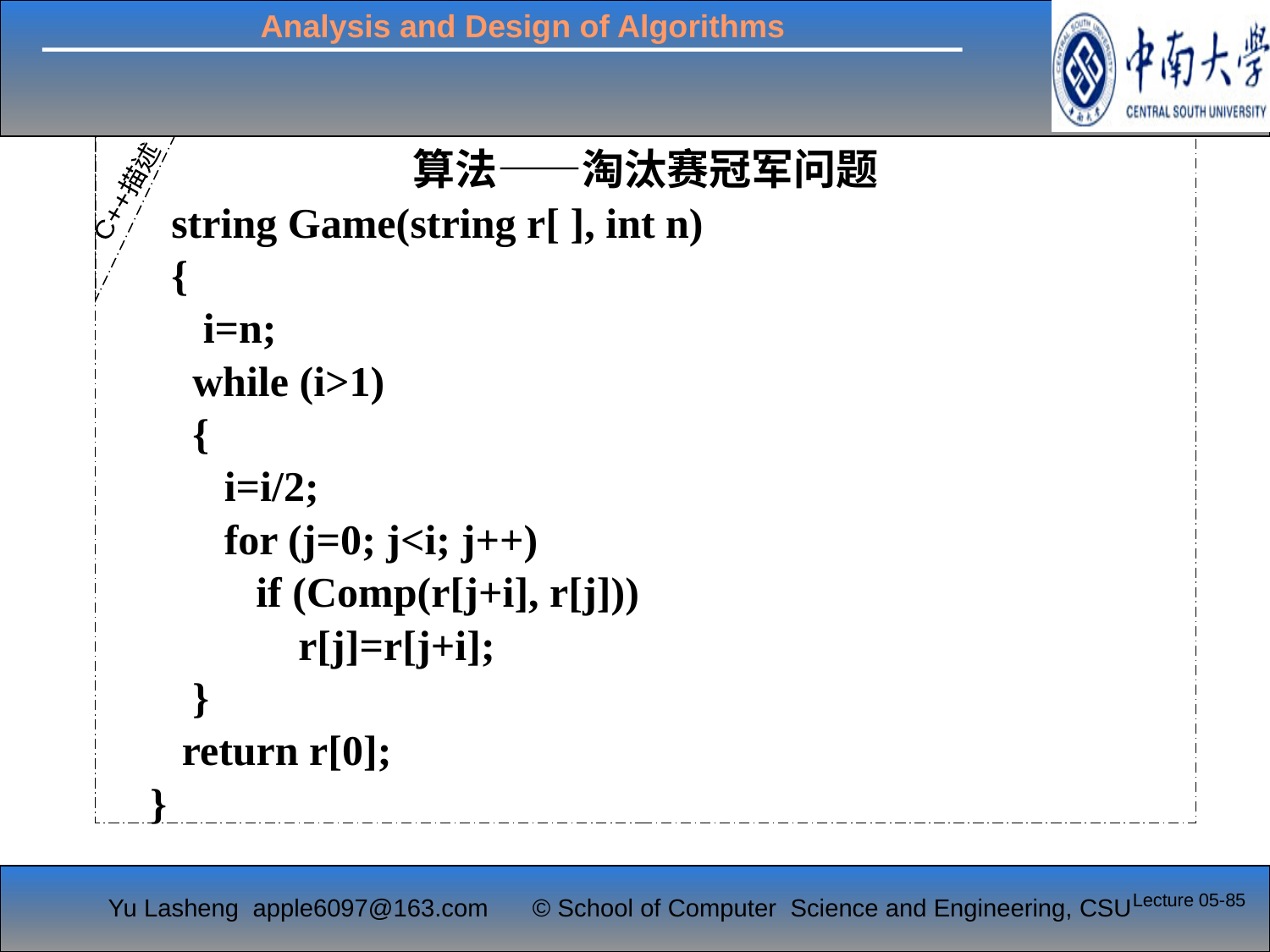

C++描述
算法——淘汰赛冠军问题
      string Game(string r[ ], int n)
      {
         i=n;
        while (i>1)
        {
           i=i/2;
           for (j=0; j<i; j++)
              if (Comp(r[j+i], r[j]))
                  r[j]=r[j+i];
        }
       return r[0];
    }
Lecture 05-85